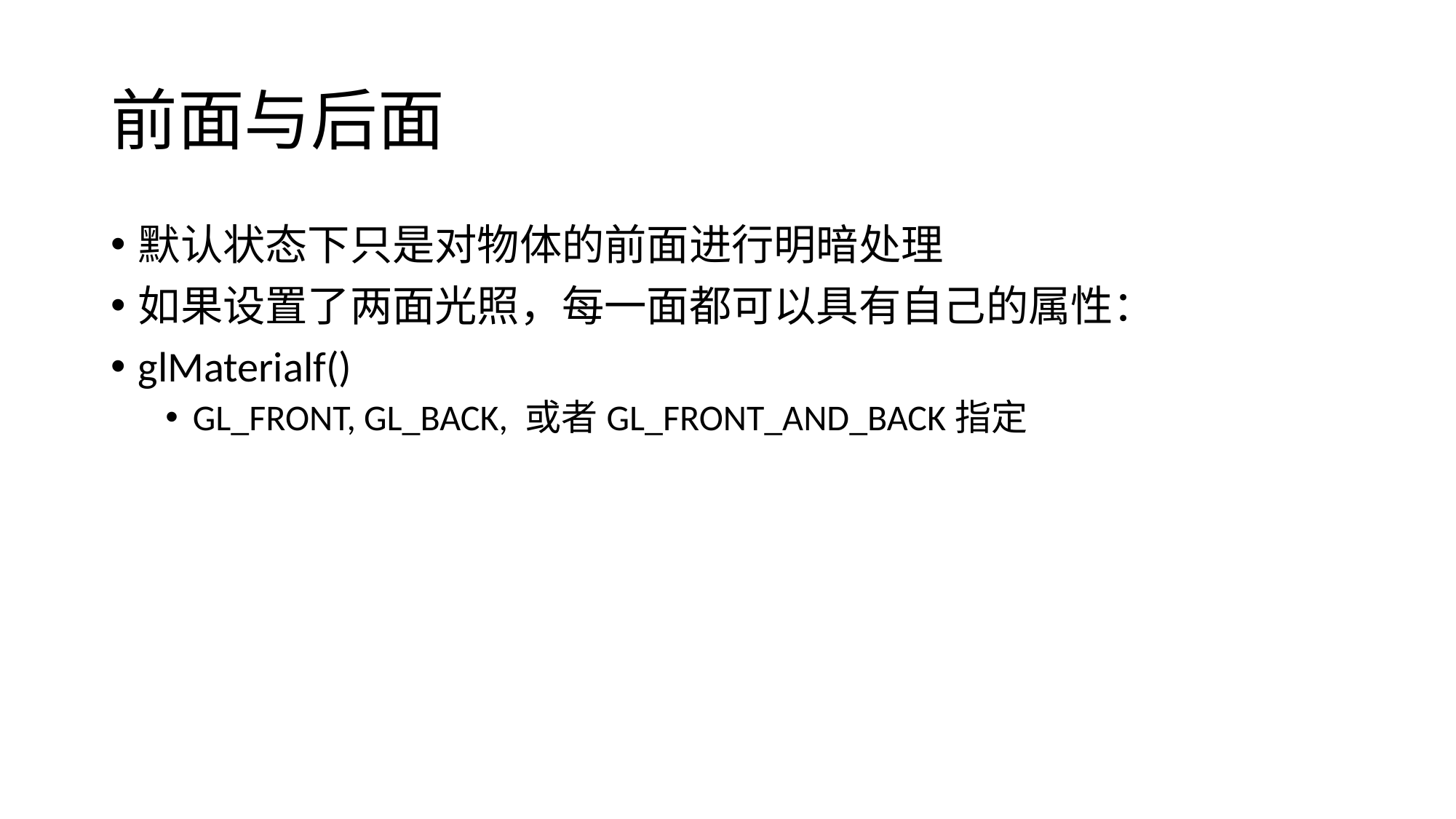

# 前面与后面
默认状态下只是对物体的前面进行明暗处理
如果设置了两面光照，每一面都可以具有自己的属性：
glMaterialf()
GL_FRONT, GL_BACK, 或者GL_FRONT_AND_BACK指定